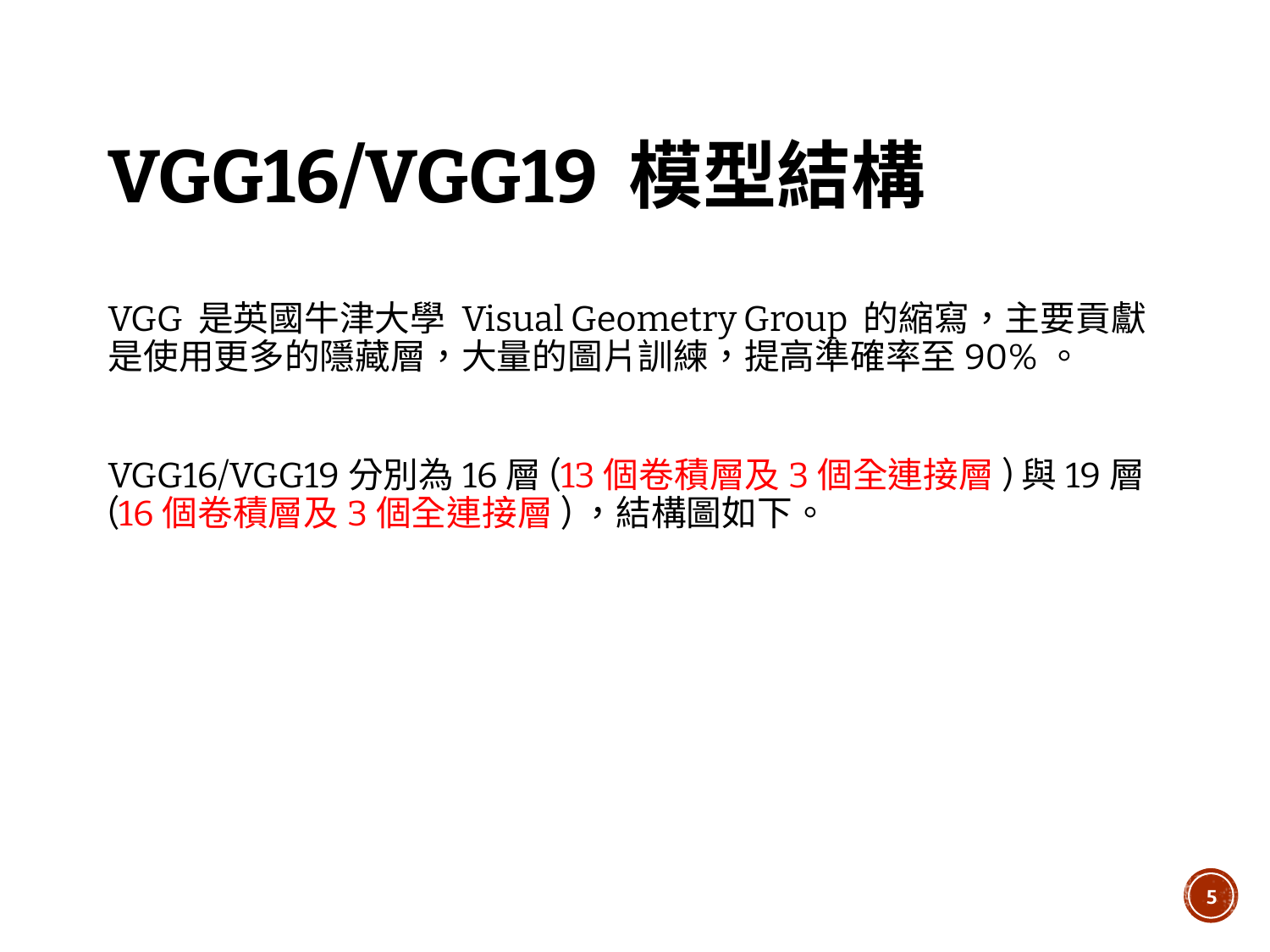

# VGG16/VGG19 模型結構
VGG 是英國牛津大學 Visual Geometry Group 的縮寫，主要貢獻是使用更多的隱藏層，大量的圖片訓練，提高準確率至90%。

VGG16/VGG19分別為16層(13個卷積層及3個全連接層)與19層(16個卷積層及3個全連接層)，結構圖如下。
5